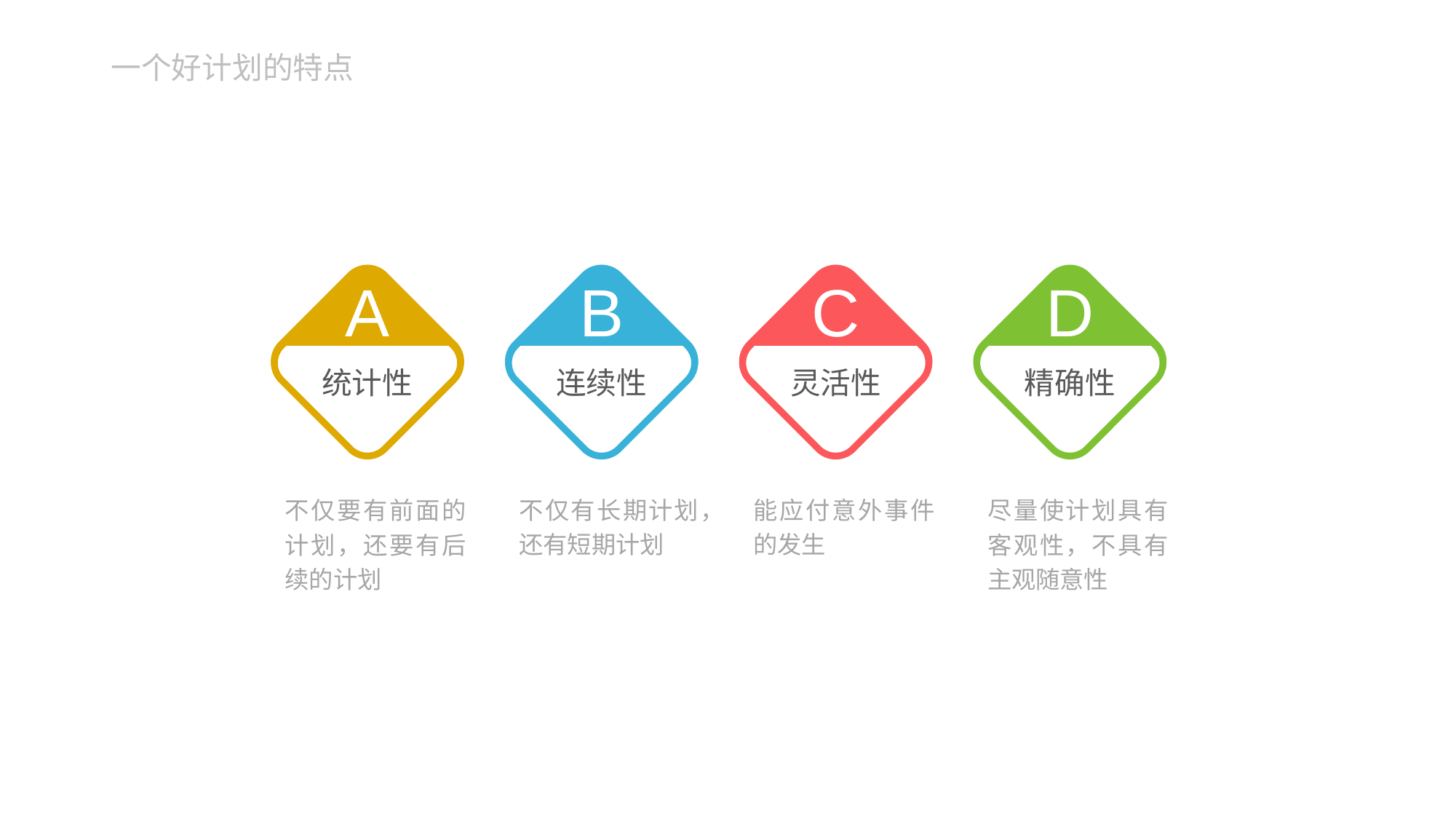

# 一个好计划的特点
A
B
C
D
统计性
连续性
灵活性
精确性
能应付意外事件的发生
不仅有长期计划，还有短期计划
尽量使计划具有客观性，不具有主观随意性
不仅要有前面的计划，还要有后续的计划